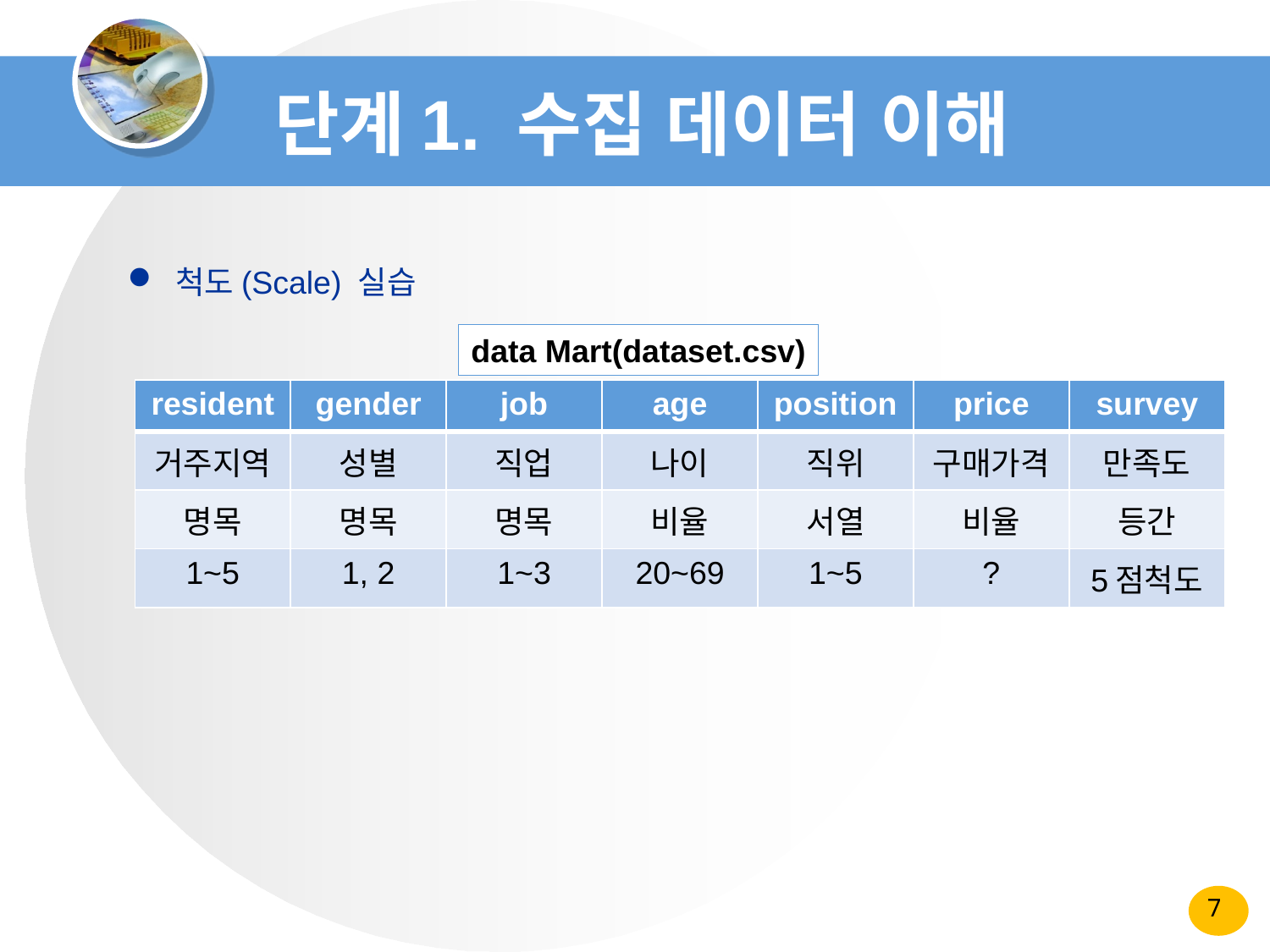

# 단계1. 수집 데이터 이해
척도(Scale) 실습
data Mart(dataset.csv)
| resident | gender | job | age | position | price | survey |
| --- | --- | --- | --- | --- | --- | --- |
| 거주지역 | 성별 | 직업 | 나이 | 직위 | 구매가격 | 만족도 |
| 명목 | 명목 | 명목 | 비율 | 서열 | 비율 | 등간 |
| 1~5 | 1, 2 | 1~3 | 20~69 | 1~5 | ? | 5점척도 |
7